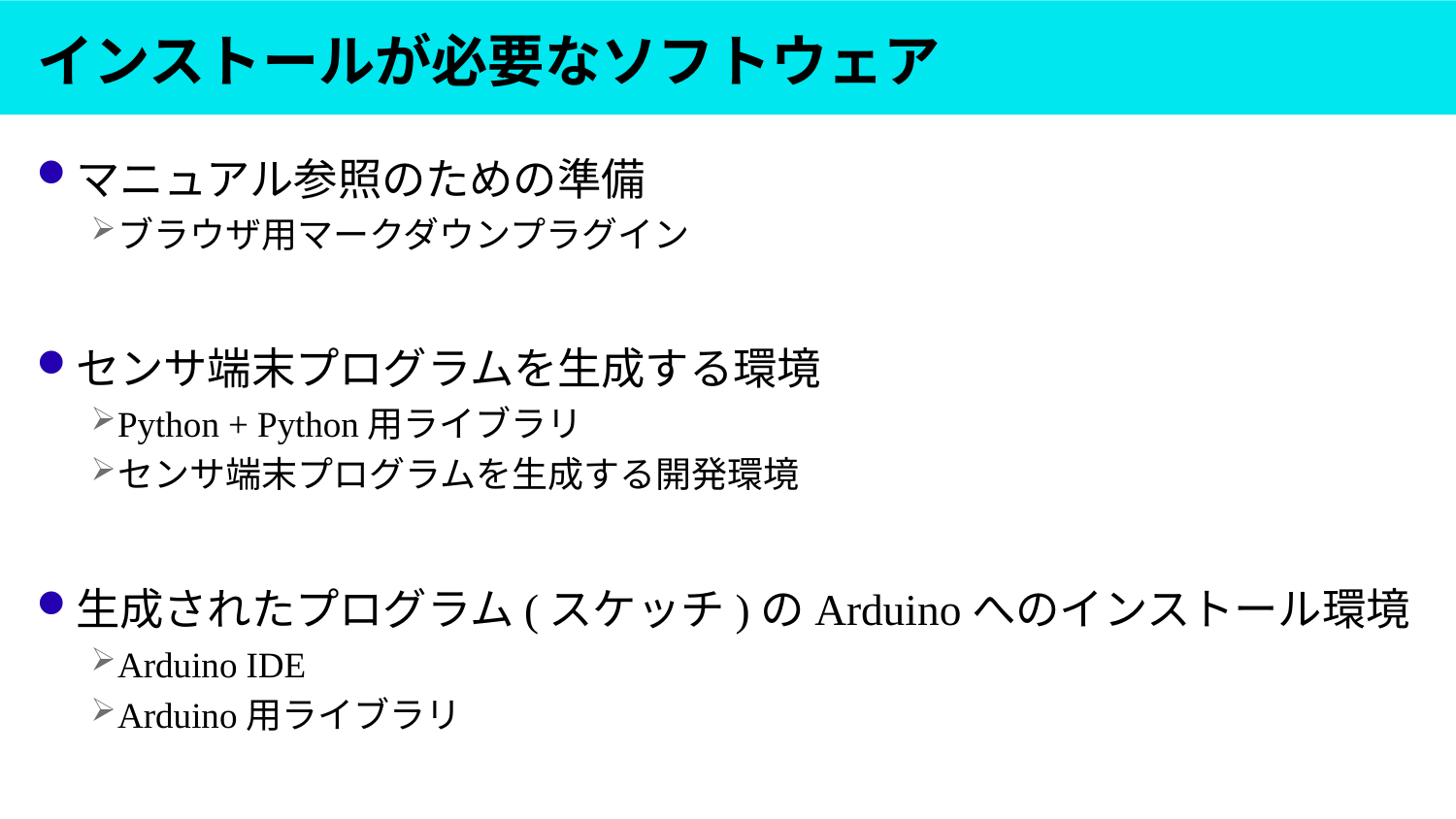

# インストールが必要なソフトウェア
マニュアル参照のための準備
ブラウザ用マークダウンプラグイン

センサ端末プログラムを生成する環境
Python + Python用ライブラリ
センサ端末プログラムを生成する開発環境

生成されたプログラム(スケッチ)のArduinoへのインストール環境
Arduino IDE
Arduino用ライブラリ